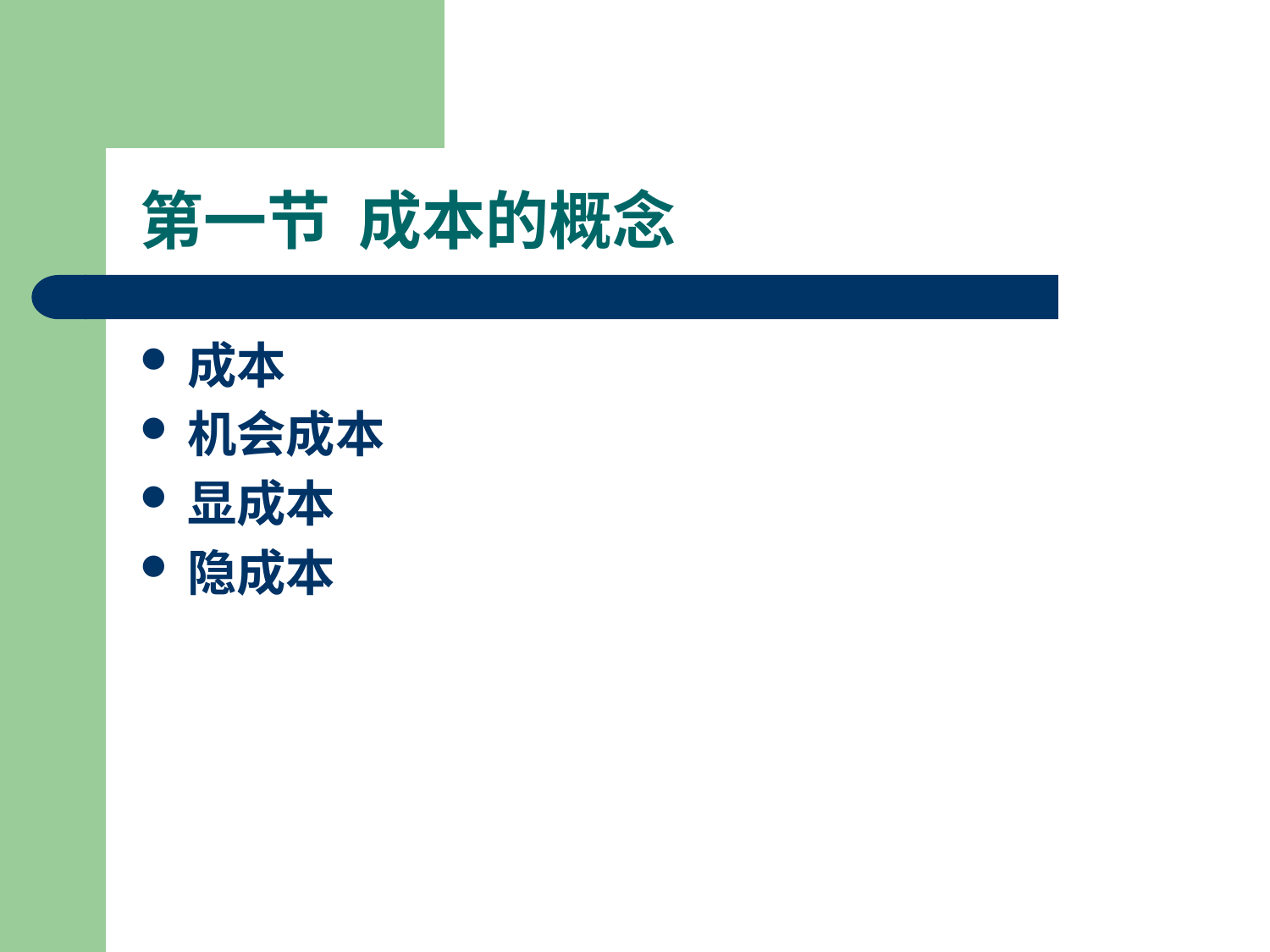

# 第一节  成本的概念
成本
机会成本
显成本
隐成本